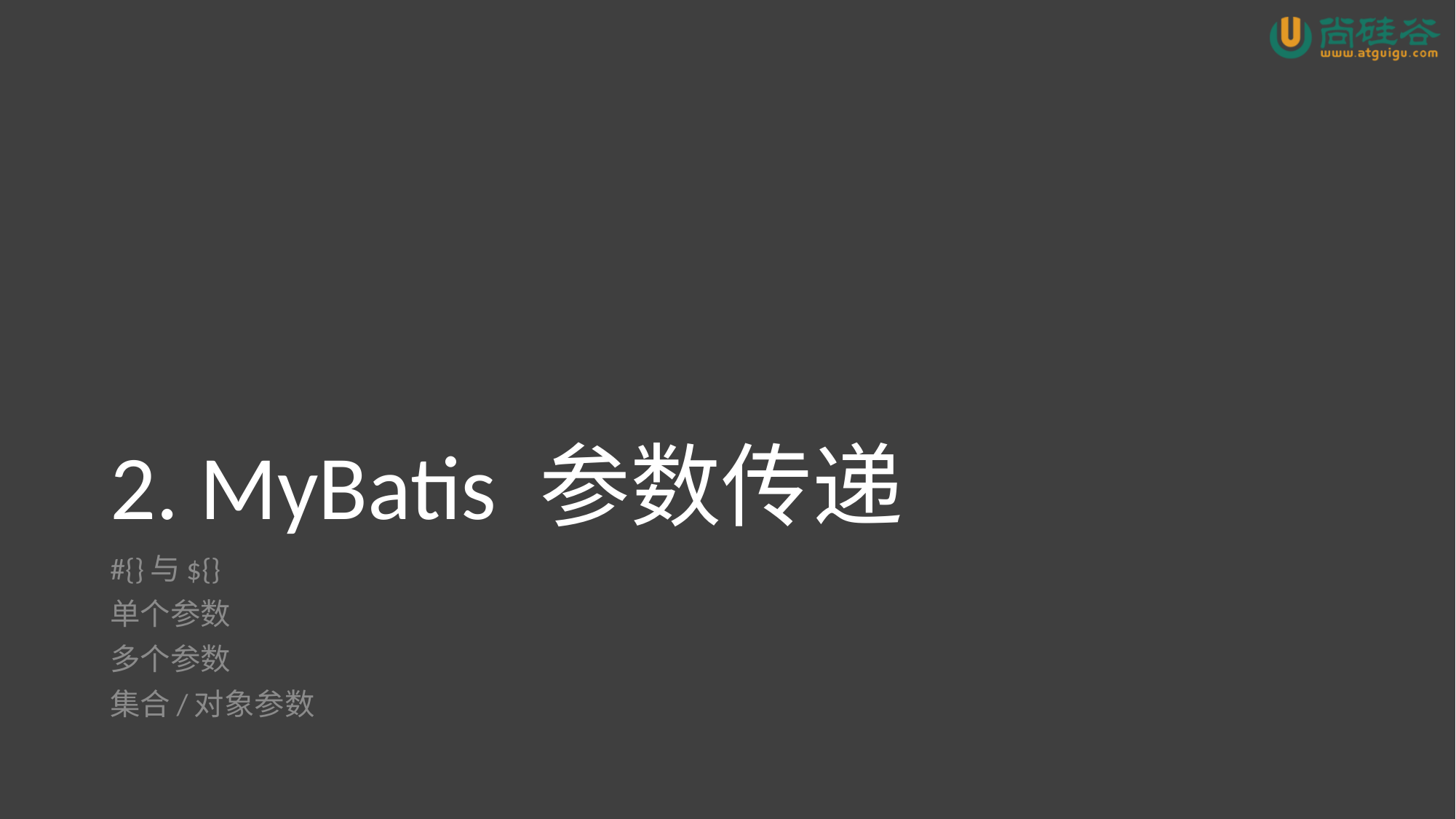

# 2. MyBatis 参数传递
#{}与${}
单个参数
多个参数
集合/对象参数